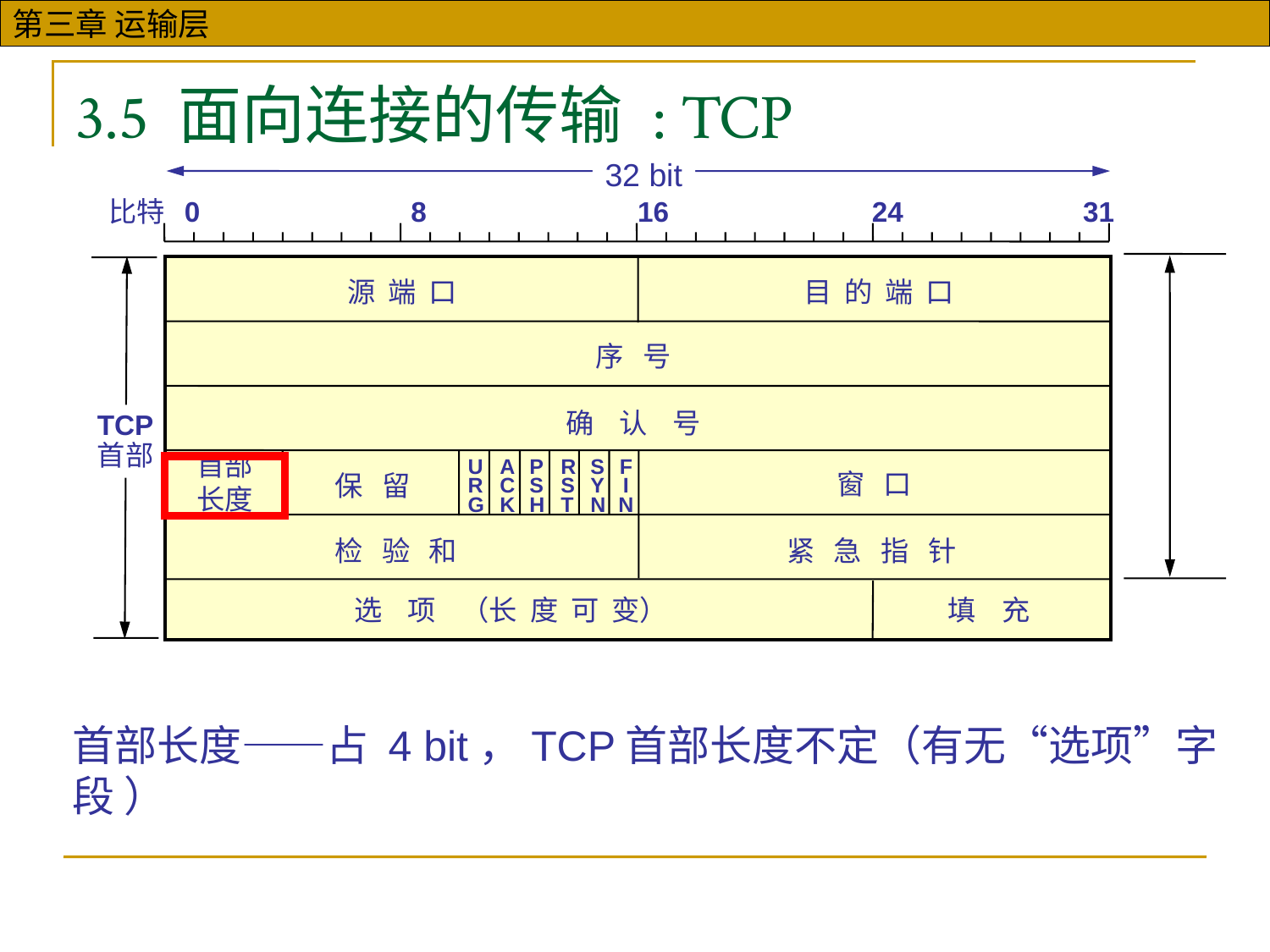

# 3.5 面向连接的传输 : TCP
32 bit

比特  0                           8                           16                          24                       31

源  端  口
目  的  端  口

序   号

确    认    号
TCP
首部
首部
长度

U
R
G
A
C
K
P
S
H
R
S
T
S
Y
N
F
I
N
窗   口
保   留

检   验   和
紧   急   指   针

选    项    （长  度  可  变）
填    充

首部长度——占 4 bit，TCP首部长度不定（有无“选项”字段 ）
67